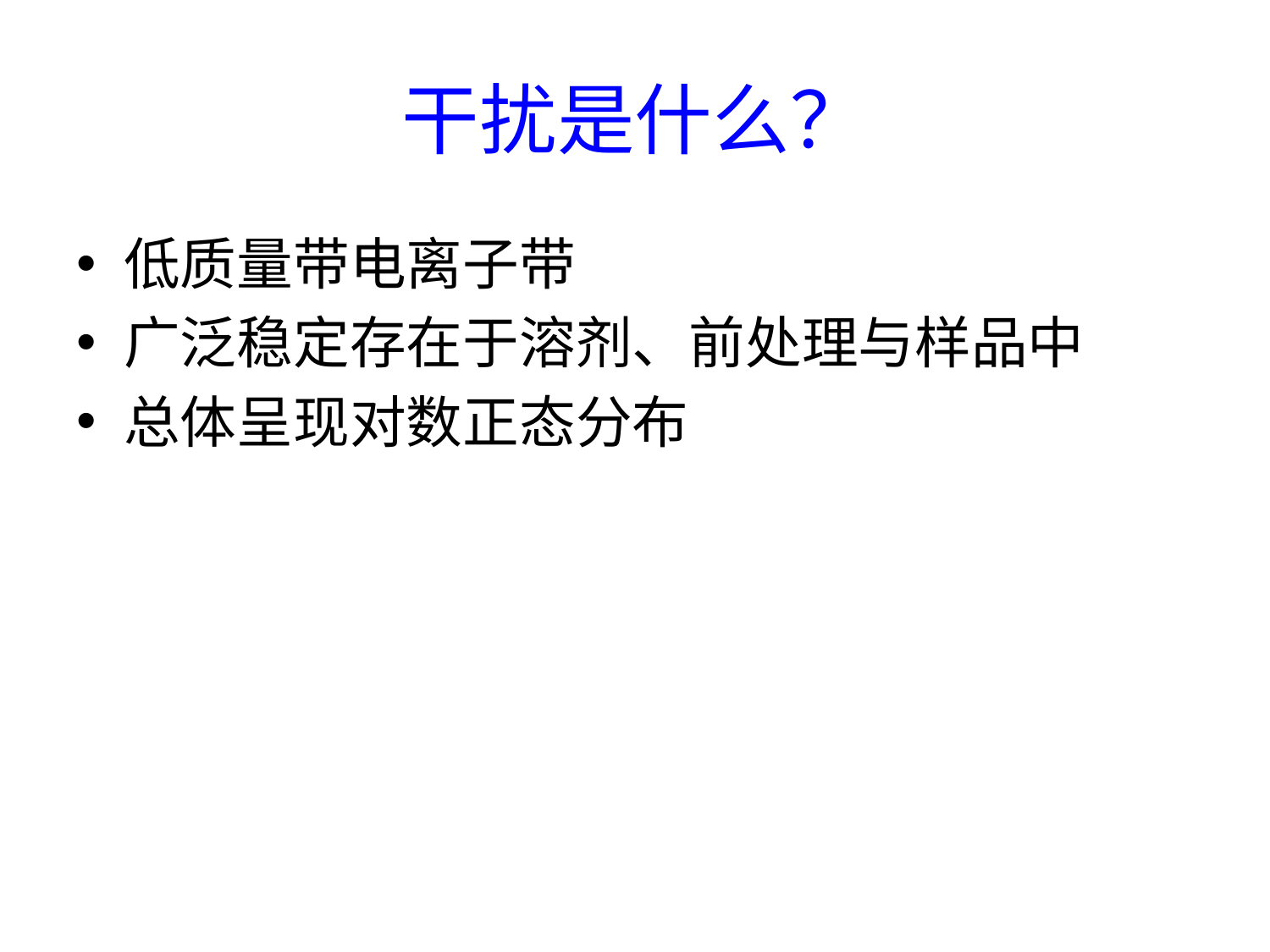

# 干扰是什么？
低质量带电离子带
广泛稳定存在于溶剂、前处理与样品中
总体呈现对数正态分布